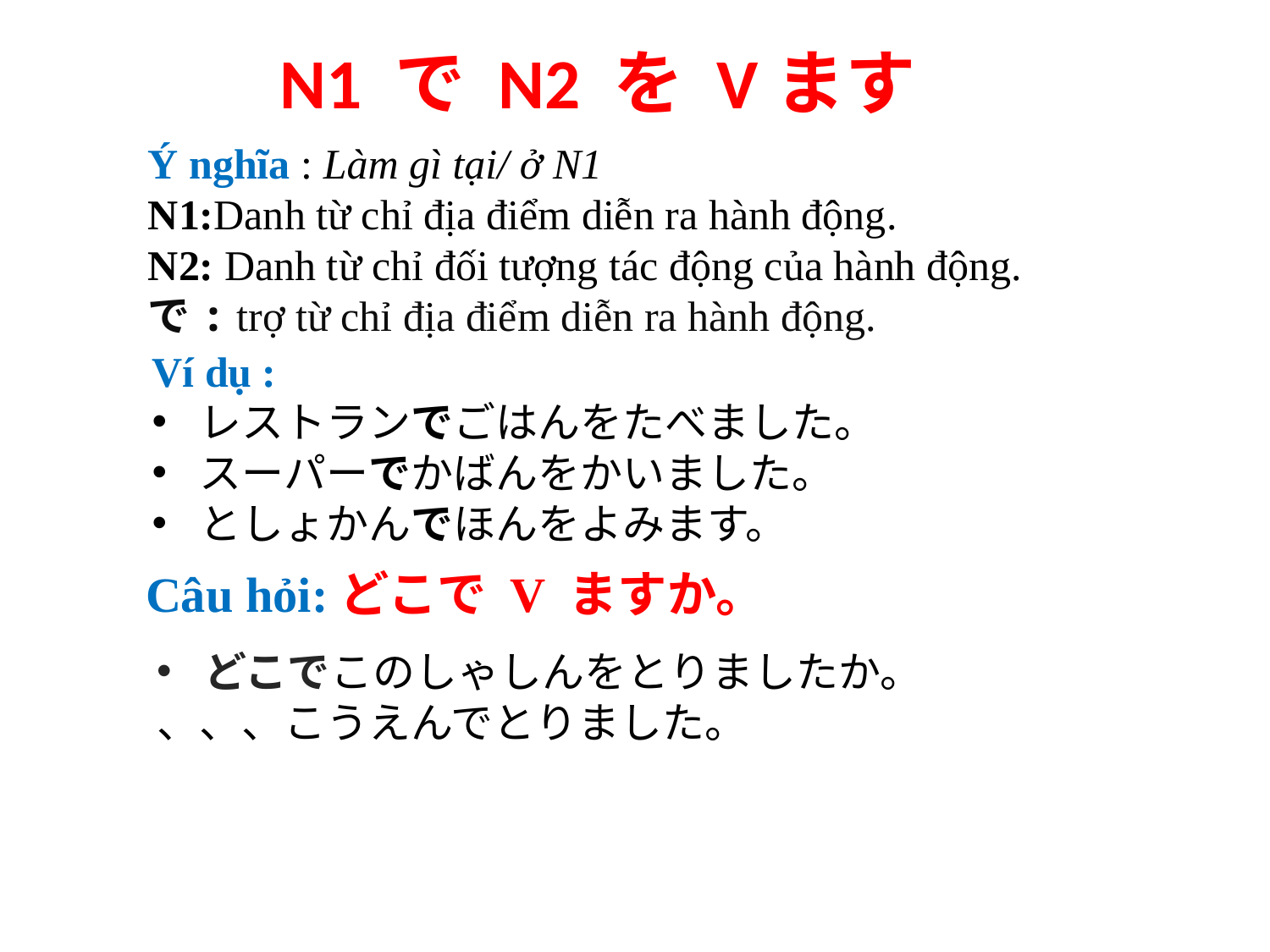

N1 で N2 を Vます
Ý nghĩa : Làm gì tại/ ở N1
N1:Danh từ chỉ địa điểm diễn ra hành động.
N2: Danh từ chỉ đối tượng tác động của hành động.
で: trợ từ chỉ địa điểm diễn ra hành động.

Ví dụ :
レストランでごはんをたべました。
スーパーでかばんをかいました。
としょかんでほんをよみます。
Câu hỏi:どこで V ますか。
どこでこのしゃしんをとりましたか。
、、、こうえんでとりました。